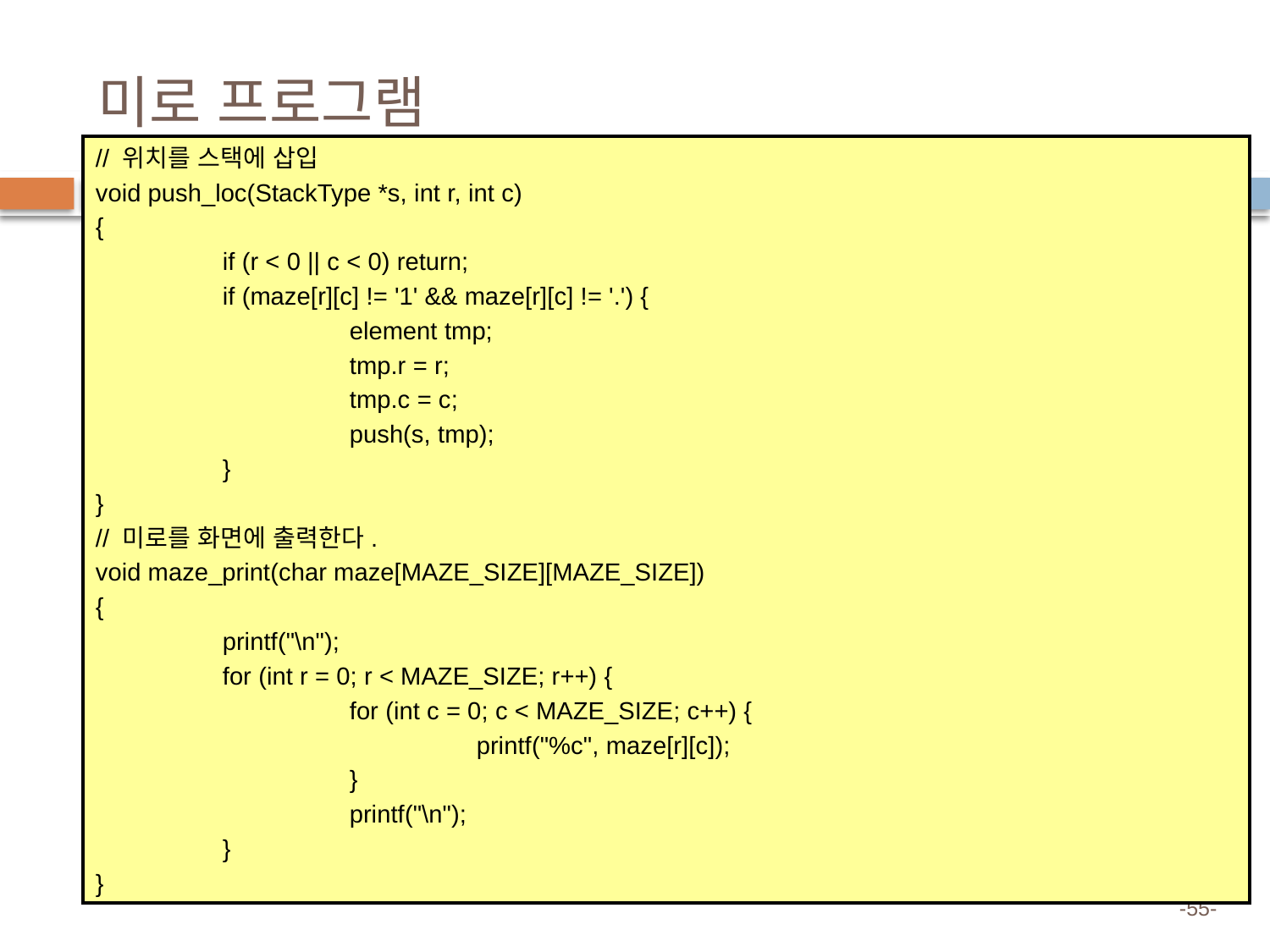

# 미로 프로그램
// 위치를 스택에 삽입
void push_loc(StackType *s, int r, int c)
{
	if (r < 0 || c < 0) return;
	if (maze[r][c] != '1' && maze[r][c] != '.') {
		element tmp;
		tmp.r = r;
		tmp.c = c;
		push(s, tmp);
	}
}
// 미로를 화면에 출력한다.
void maze_print(char maze[MAZE_SIZE][MAZE_SIZE])
{
	printf("\n");
	for (int r = 0; r < MAZE_SIZE; r++) {
		for (int c = 0; c < MAZE_SIZE; c++) {
			printf("%c", maze[r][c]);
		}
		printf("\n");
	}
}